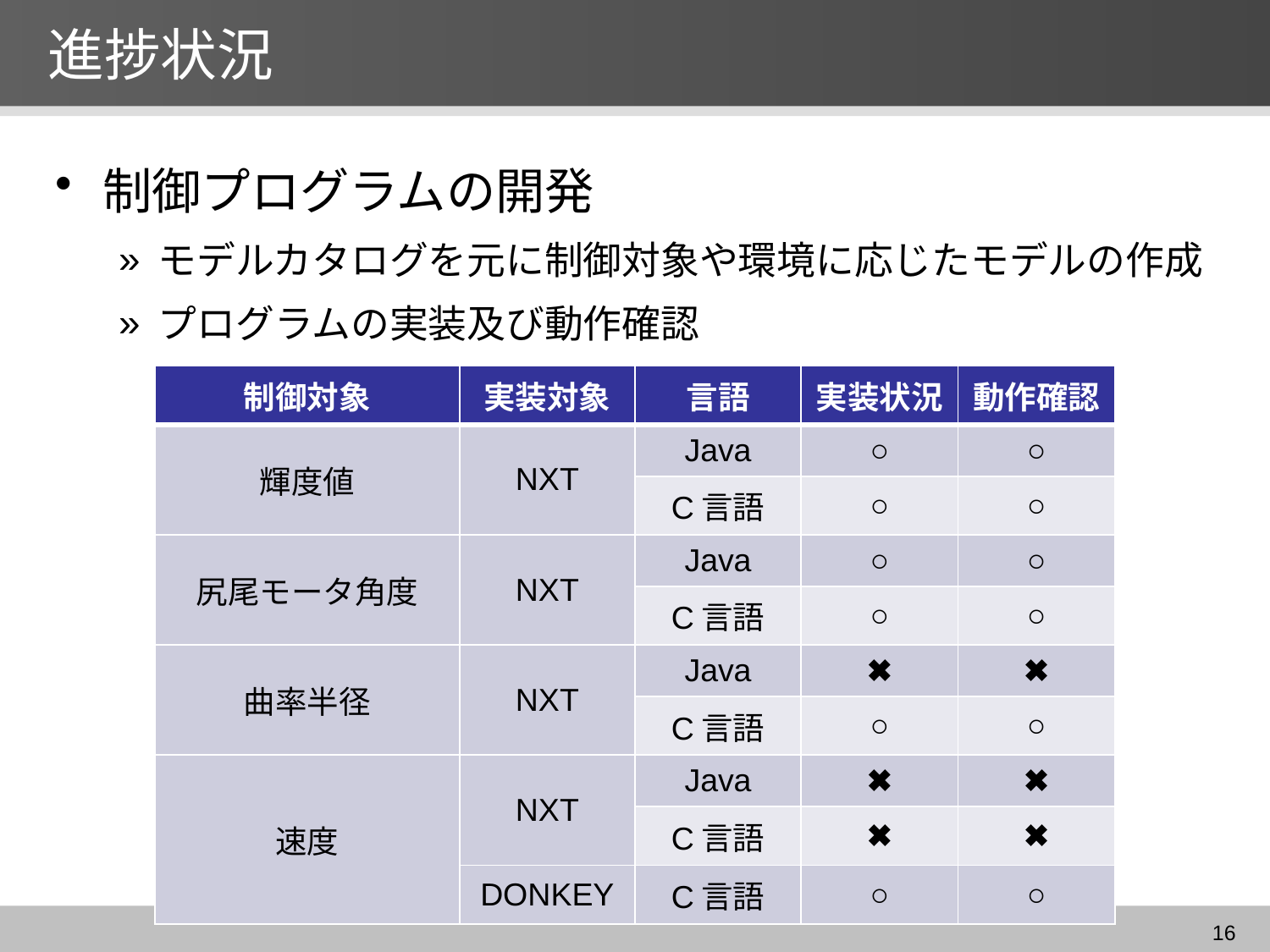

# 進捗状況
制御プログラムの開発
モデルカタログを元に制御対象や環境に応じたモデルの作成
プログラムの実装及び動作確認
| 制御対象 | 実装対象 | 言語 | 実装状況 | 動作確認 |
| --- | --- | --- | --- | --- |
| 輝度値 | NXT | Java | ○ | ○ |
|  |  | C言語 | ○ | ○ |
| 尻尾モータ角度 | NXT | Java | ○ | ○ |
|  |  | C言語 | ○ | ○ |
| 曲率半径 | NXT | Java | ✖ | ✖ |
|  |  | C言語 | ○ | ○ |
| 速度 | NXT | Java | ✖ | ✖ |
|  |  | C言語 | ✖ | ✖ |
|  | DONKEY | C言語 | ○ | ○ |
16